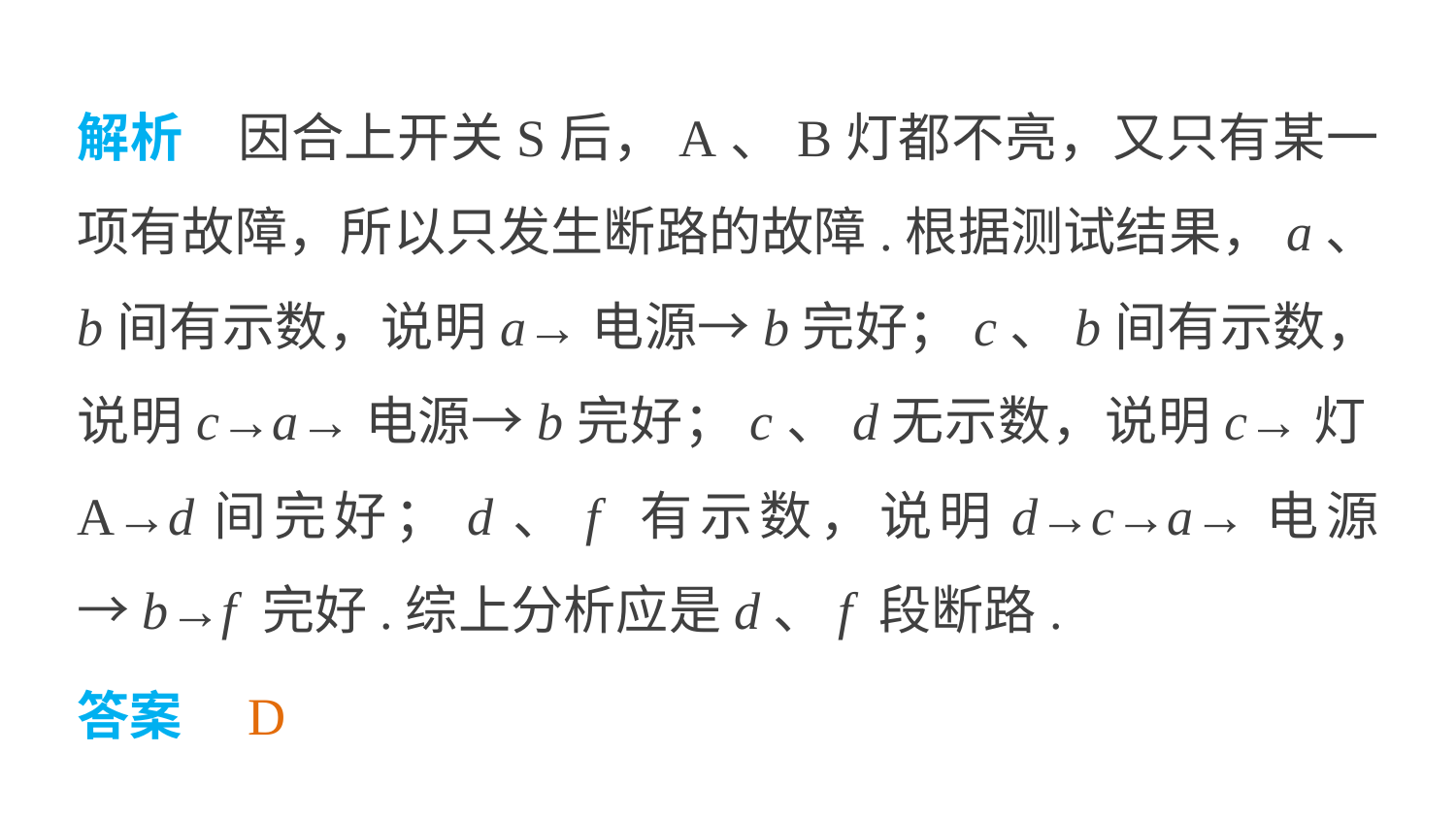

解析　因合上开关S后，A、B灯都不亮，又只有某一项有故障，所以只发生断路的故障.根据测试结果，a、b间有示数，说明a→电源→b完好；c、b间有示数，说明c→a→电源→b完好；c、d无示数，说明c→灯A→d间完好；d、f 有示数，说明d→c→a→电源→b→f 完好.综上分析应是d、f 段断路.
答案　D